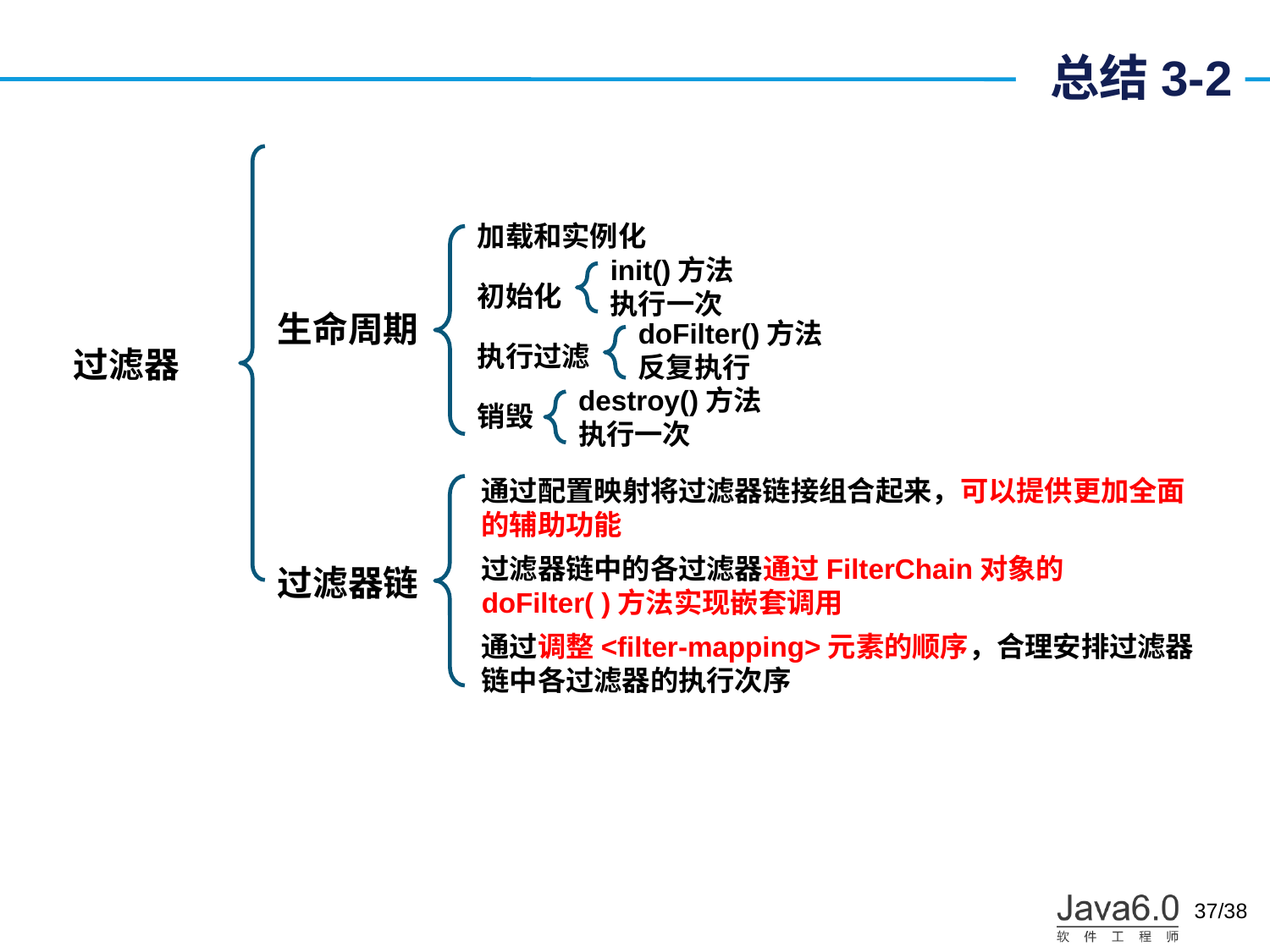

# 总结3-2

生命周期

过滤器链
加载和实例化

初始化

执行过滤

销毁

init()方法
执行一次

doFilter()方法
反复执行

过滤器
destroy()方法
执行一次

通过配置映射将过滤器链接组合起来，可以提供更加全面的辅助功能
过滤器链中的各过滤器通过FilterChain对象的doFilter( )方法实现嵌套调用
通过调整<filter-mapping>元素的顺序，合理安排过滤器链中各过滤器的执行次序

37/38